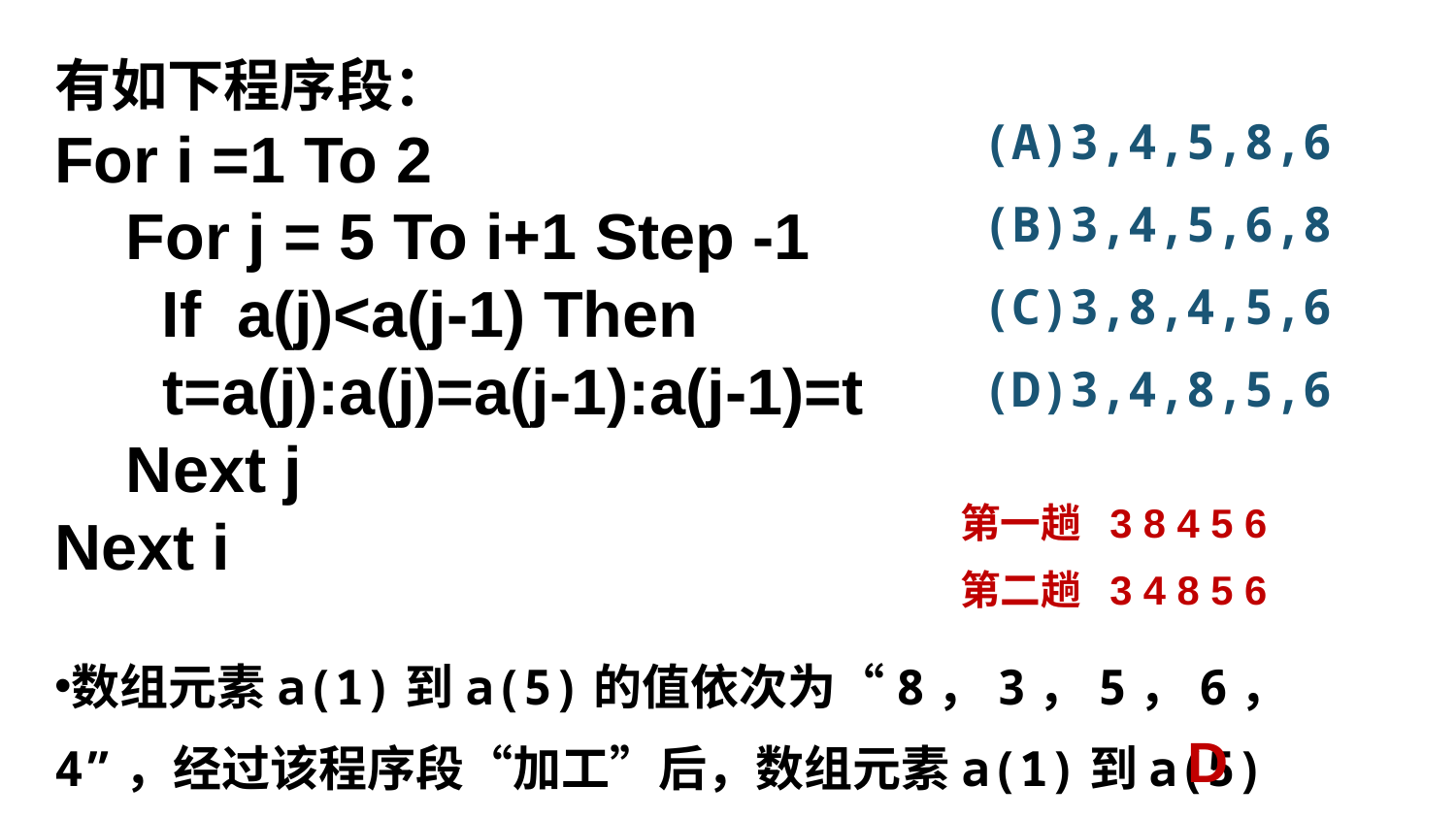

有如下程序段：
For i =1 To 2
    For j = 5 To i+1 Step -1
      If  a(j)<a(j-1) Then
      t=a(j):a(j)=a(j-1):a(j-1)=t
    Next j
Next i

(A)3,4,5,8,6
(B)3,4,5,6,8
(C)3,8,4,5,6
(D)3,4,8,5,6
第一趟  3 8 4 5 6
第二趟  3 4 8 5 6
数组元素a(1)到a(5)的值依次为“8，3，5，6，4”，经过该程序段“加工”后，数组元素a(1)到a(5)的值(    )
D